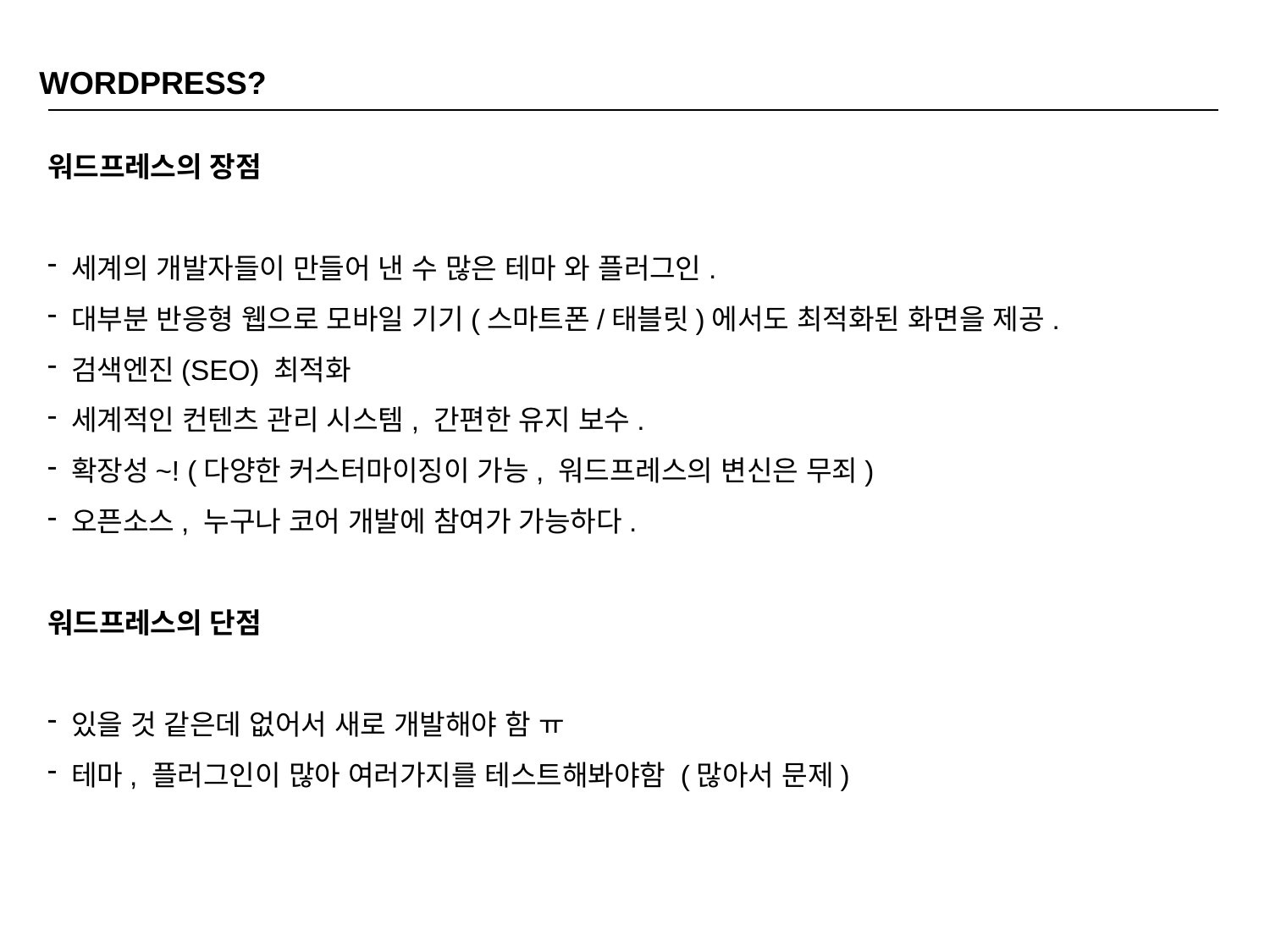

WORDPRESS?
워드프레스의 장점

세계의 개발자들이 만들어 낸 수 많은 테마 와 플러그인.
대부분 반응형 웹으로 모바일 기기(스마트폰/태블릿)에서도 최적화된 화면을 제공.
검색엔진(SEO) 최적화
세계적인 컨텐츠 관리 시스템, 간편한 유지 보수.
확장성~! (다양한 커스터마이징이 가능, 워드프레스의 변신은 무죄)
오픈소스, 누구나 코어 개발에 참여가 가능하다.

워드프레스의 단점

있을 것 같은데 없어서 새로 개발해야 함 ㅠ
테마, 플러그인이 많아 여러가지를 테스트해봐야함 (많아서 문제)